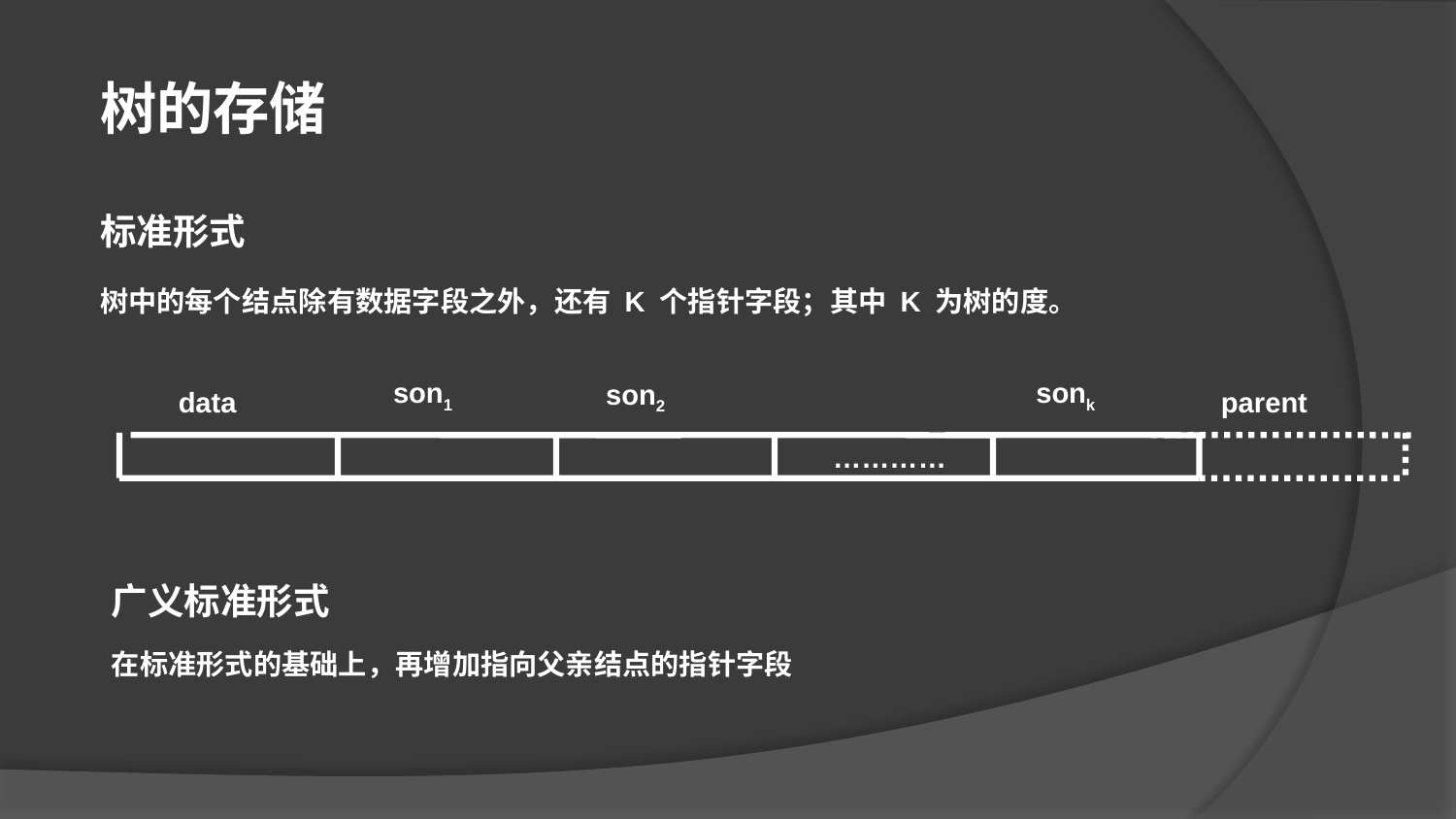

树的存储
标准形式
树中的每个结点除有数据字段之外，还有 K 个指针字段；其中 K 为树的度。
son1
   sonk
   son2
       data
parent

…………

广义标准形式
在标准形式的基础上，再增加指向父亲结点的指针字段